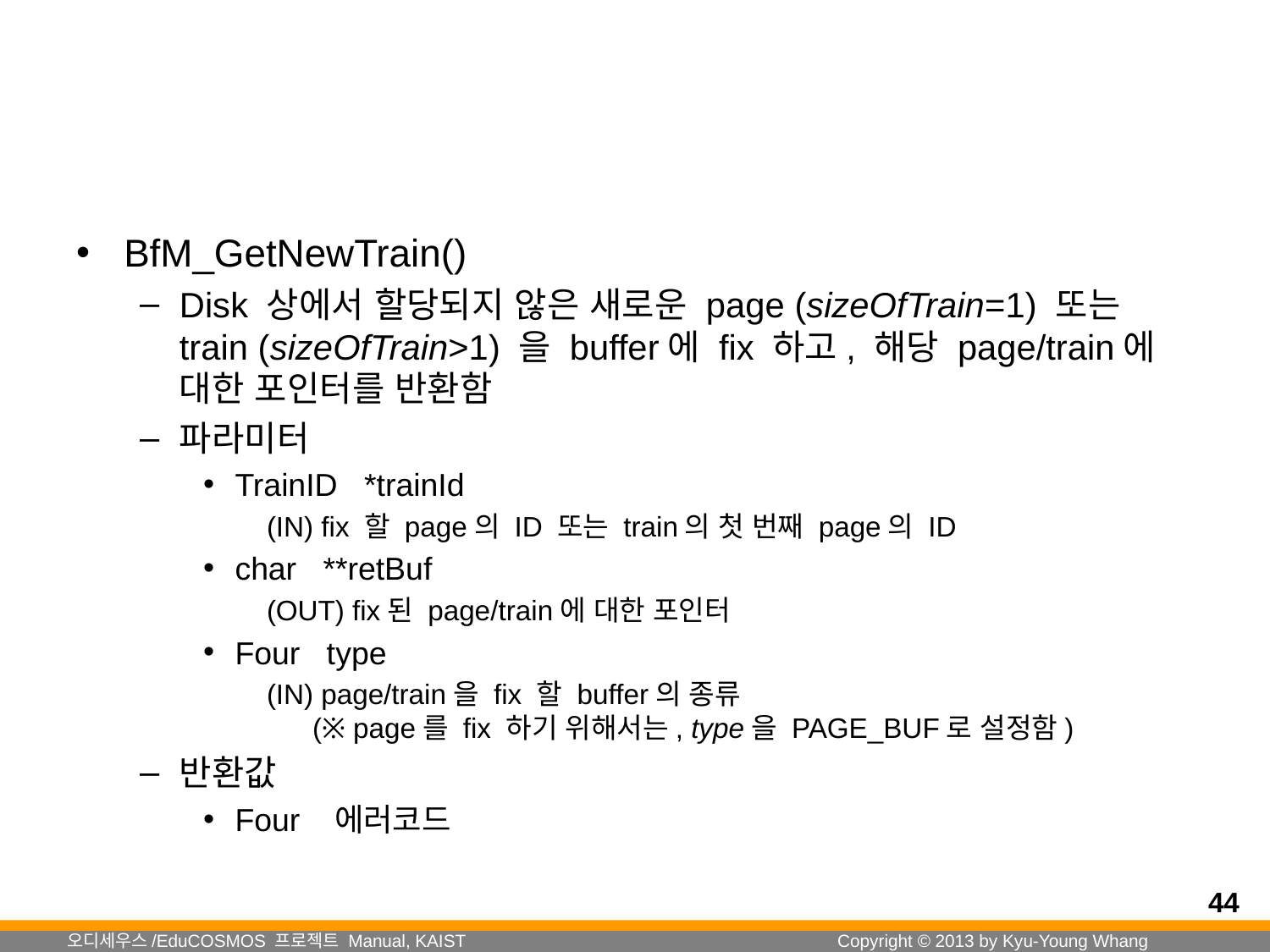

#
BfM_GetNewTrain()
Disk 상에서 할당되지 않은 새로운 page (sizeOfTrain=1) 또는 train (sizeOfTrain>1) 을 buffer에 fix 하고, 해당 page/train에 대한 포인터를 반환함
파라미터
TrainID   *trainId
(IN) fix 할 page의 ID 또는 train의 첫 번째 page의 ID
char   **retBuf
(OUT) fix된 page/train에 대한 포인터
Four   type
(IN) page/train을 fix 할 buffer의 종류
     (※ page를 fix 하기 위해서는, type을 PAGE_BUF로 설정함)
반환값
Four   에러코드